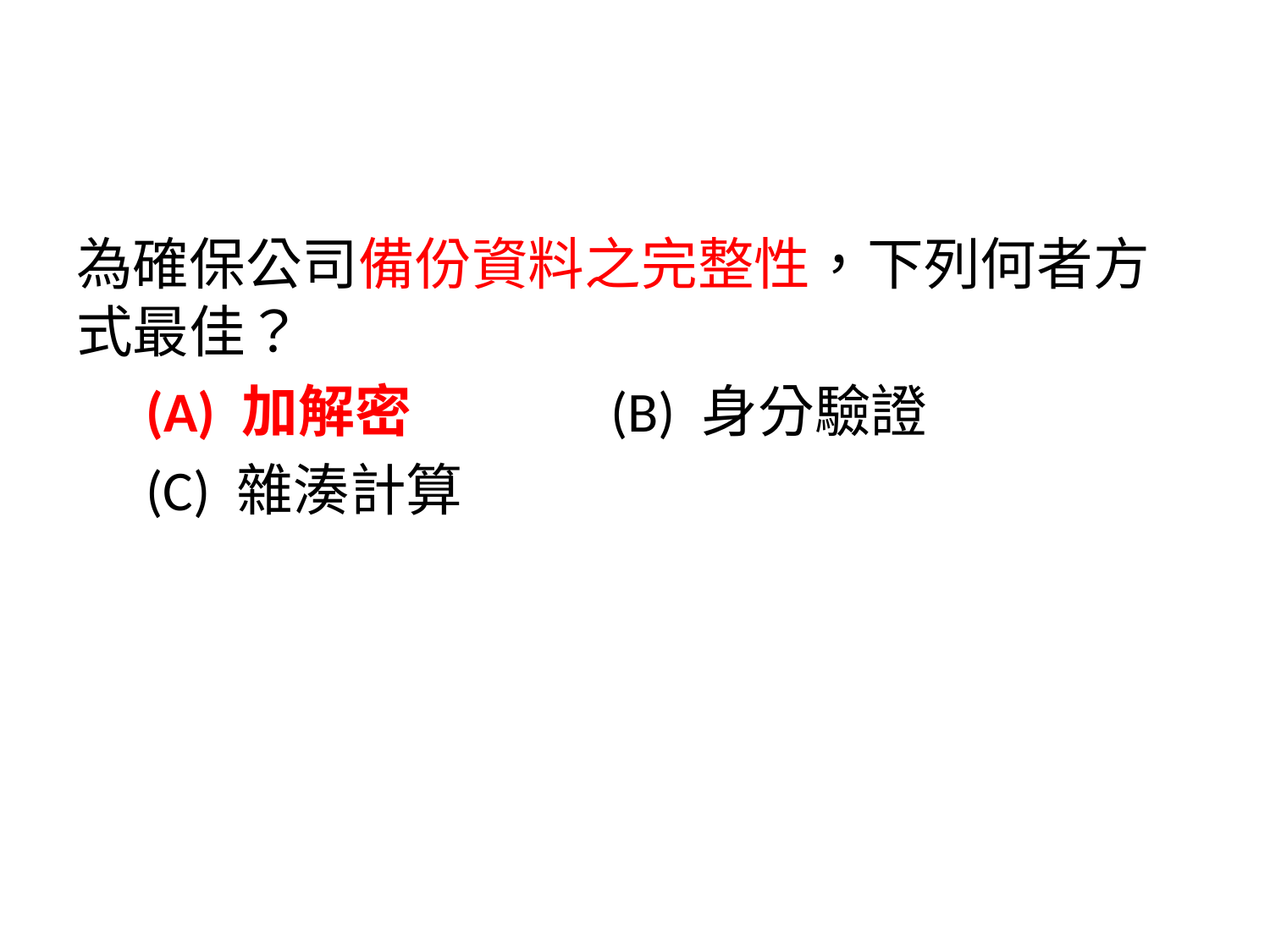

為確保公司備份資料之完整性，下列何者方式最佳？
　(A) 加解密		 (B) 身分驗證
　(C) 雜湊計算